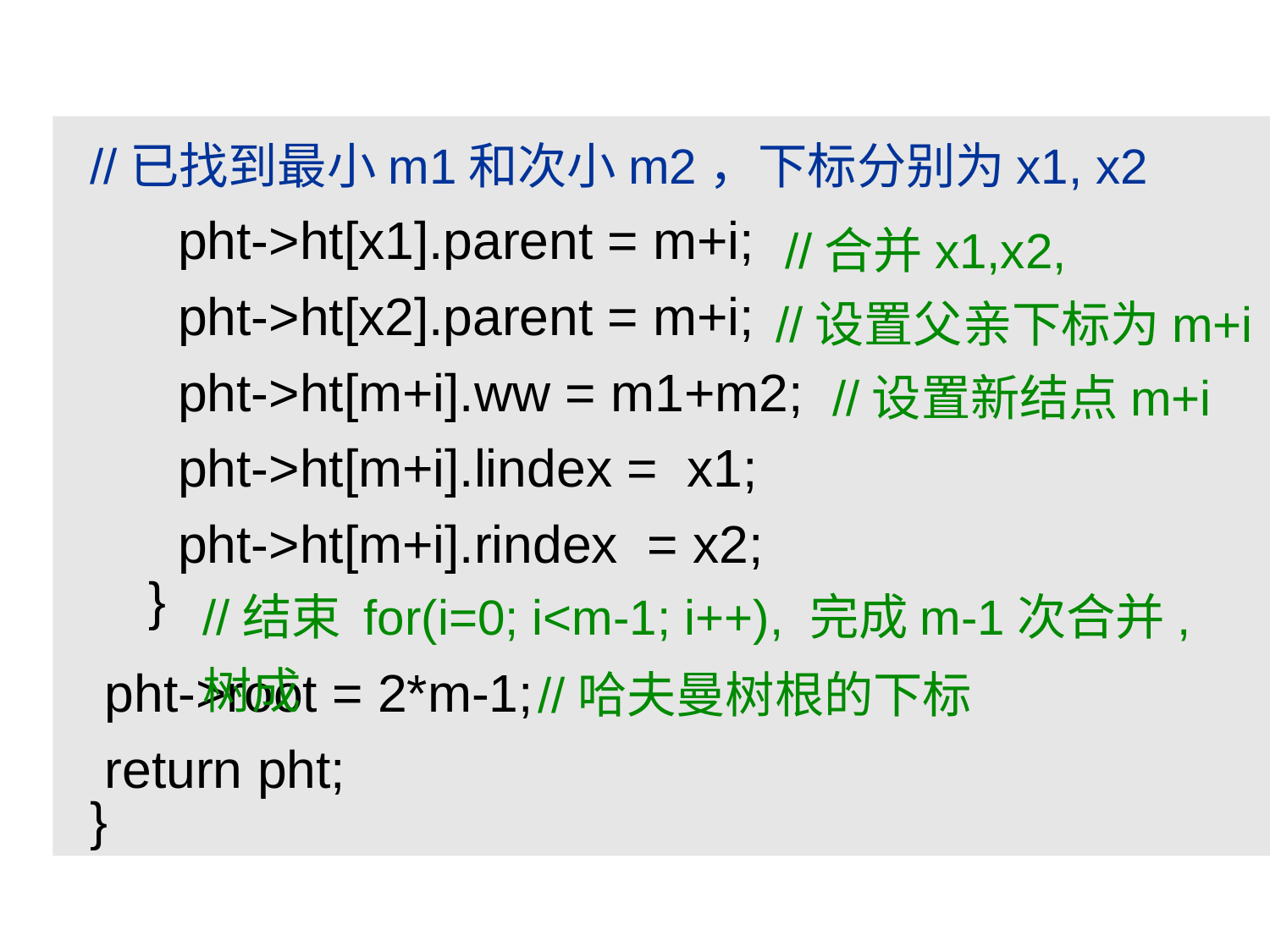

//已找到最小m1和次小m2，下标分别为x1, x2
      pht->ht[x1].parent = m+i;
      pht->ht[x2].parent = m+i;
      pht->ht[m+i].ww = m1+m2;
      pht->ht[m+i].lindex =  x1;
      pht->ht[m+i].rindex  = x2;
    }
 pht->root = 2*m-1;
 return pht;
}
//合并x1,x2,
//设置父亲下标为m+i
//设置新结点m+i
//结束 for(i=0; i<m-1; i++), 完成m-1次合并, 树成
//哈夫曼树根的下标